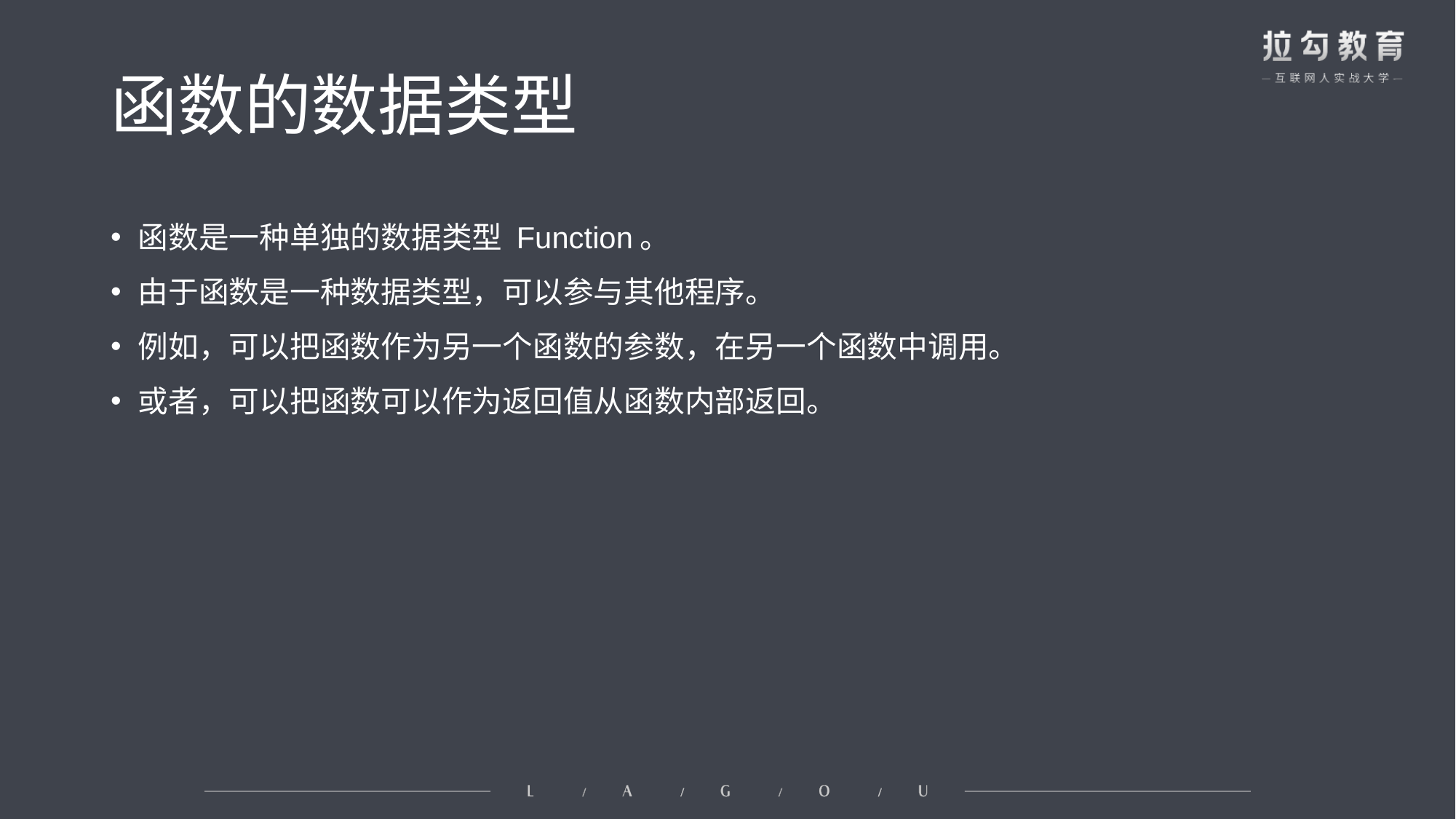

# 函数的数据类型
函数是一种单独的数据类型 Function。
由于函数是一种数据类型，可以参与其他程序。
例如，可以把函数作为另一个函数的参数，在另一个函数中调用。
或者，可以把函数可以作为返回值从函数内部返回。